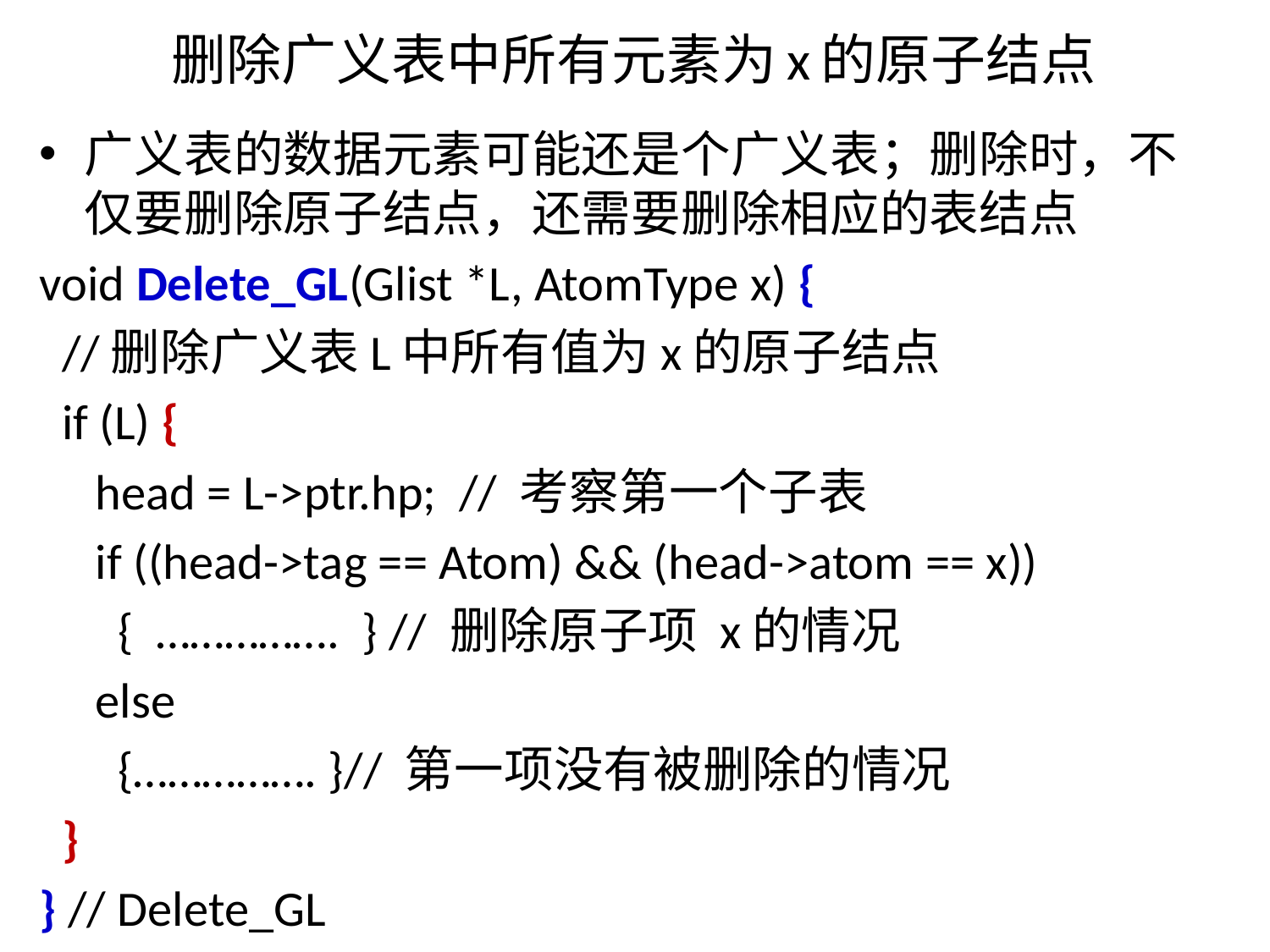

# 删除广义表中所有元素为x的原子结点
广义表的数据元素可能还是个广义表；删除时，不仅要删除原子结点，还需要删除相应的表结点
void Delete_GL(Glist *L, AtomType x) {
  //删除广义表L中所有值为x的原子结点
  if (L) {
     head = L->ptr.hp;  // 考察第一个子表
     if ((head->tag == Atom) && (head->atom == x))
       {  …………….  } // 删除原子项 x的情况
     else
       {……………. }// 第一项没有被删除的情况
  }
} // Delete_GL